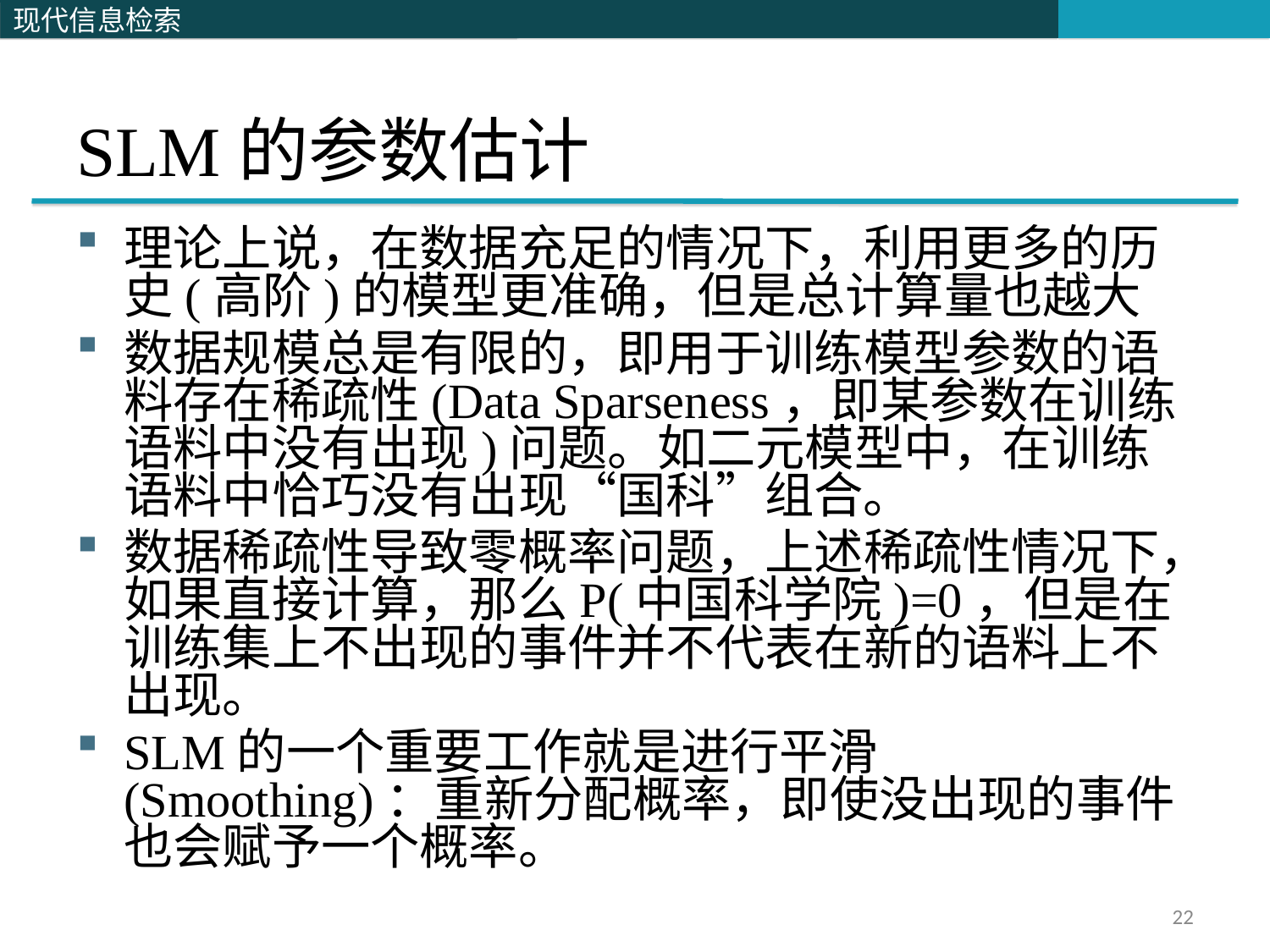

# SLM的参数估计
理论上说，在数据充足的情况下，利用更多的历史(高阶)的模型更准确，但是总计算量也越大
数据规模总是有限的，即用于训练模型参数的语料存在稀疏性(Data Sparseness，即某参数在训练语料中没有出现)问题。如二元模型中，在训练语料中恰巧没有出现“国科”组合。
数据稀疏性导致零概率问题，上述稀疏性情况下，如果直接计算，那么P(中国科学院)=0，但是在训练集上不出现的事件并不代表在新的语料上不出现。
SLM的一个重要工作就是进行平滑(Smoothing)：重新分配概率，即使没出现的事件也会赋予一个概率。
22